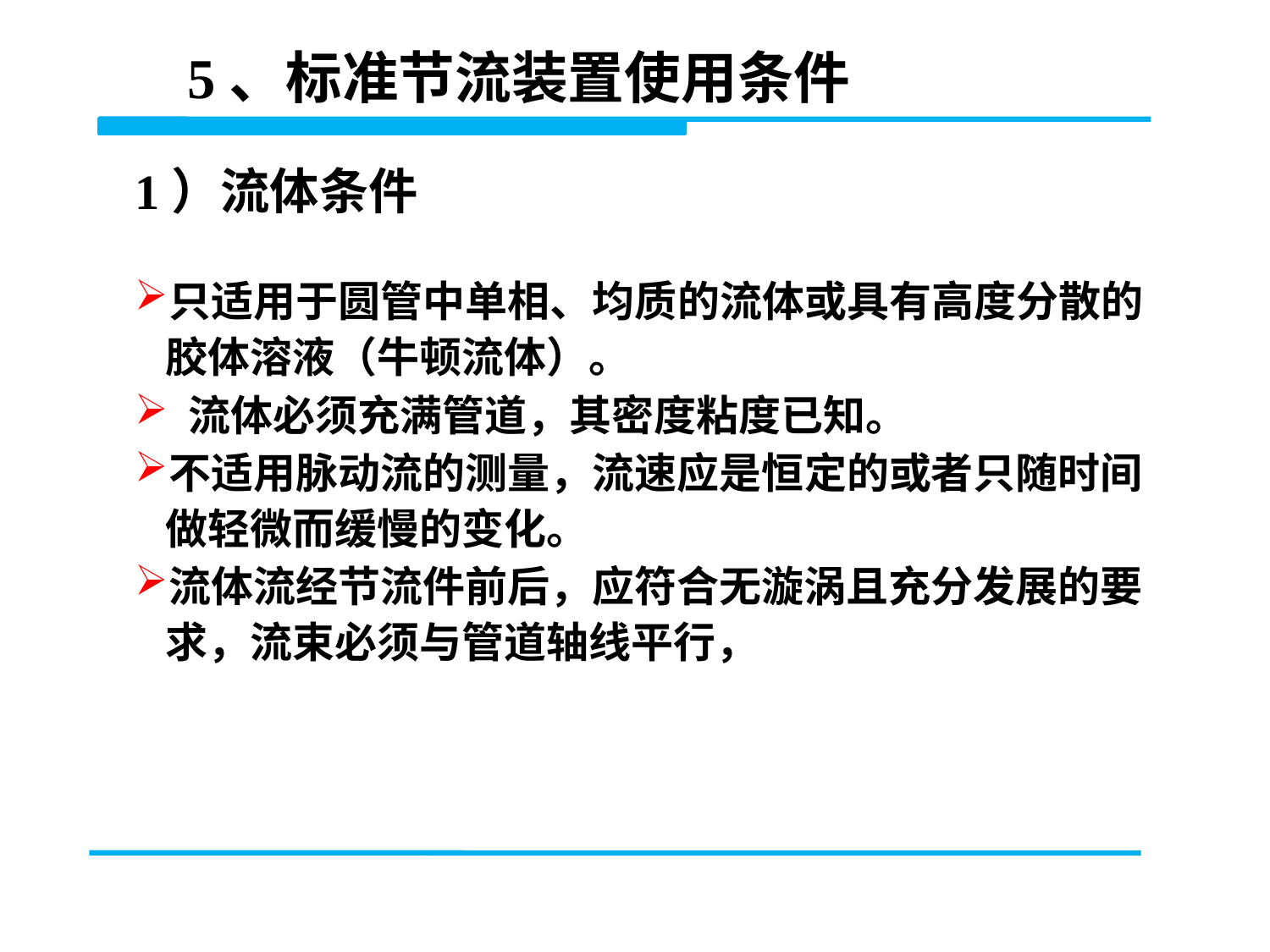

5、标准节流装置使用条件
1）流体条件
只适用于圆管中单相、均质的流体或具有高度分散的胶体溶液（牛顿流体）。
 流体必须充满管道，其密度粘度已知。
不适用脉动流的测量，流速应是恒定的或者只随时间做轻微而缓慢的变化。
流体流经节流件前后，应符合无漩涡且充分发展的要求，流束必须与管道轴线平行，